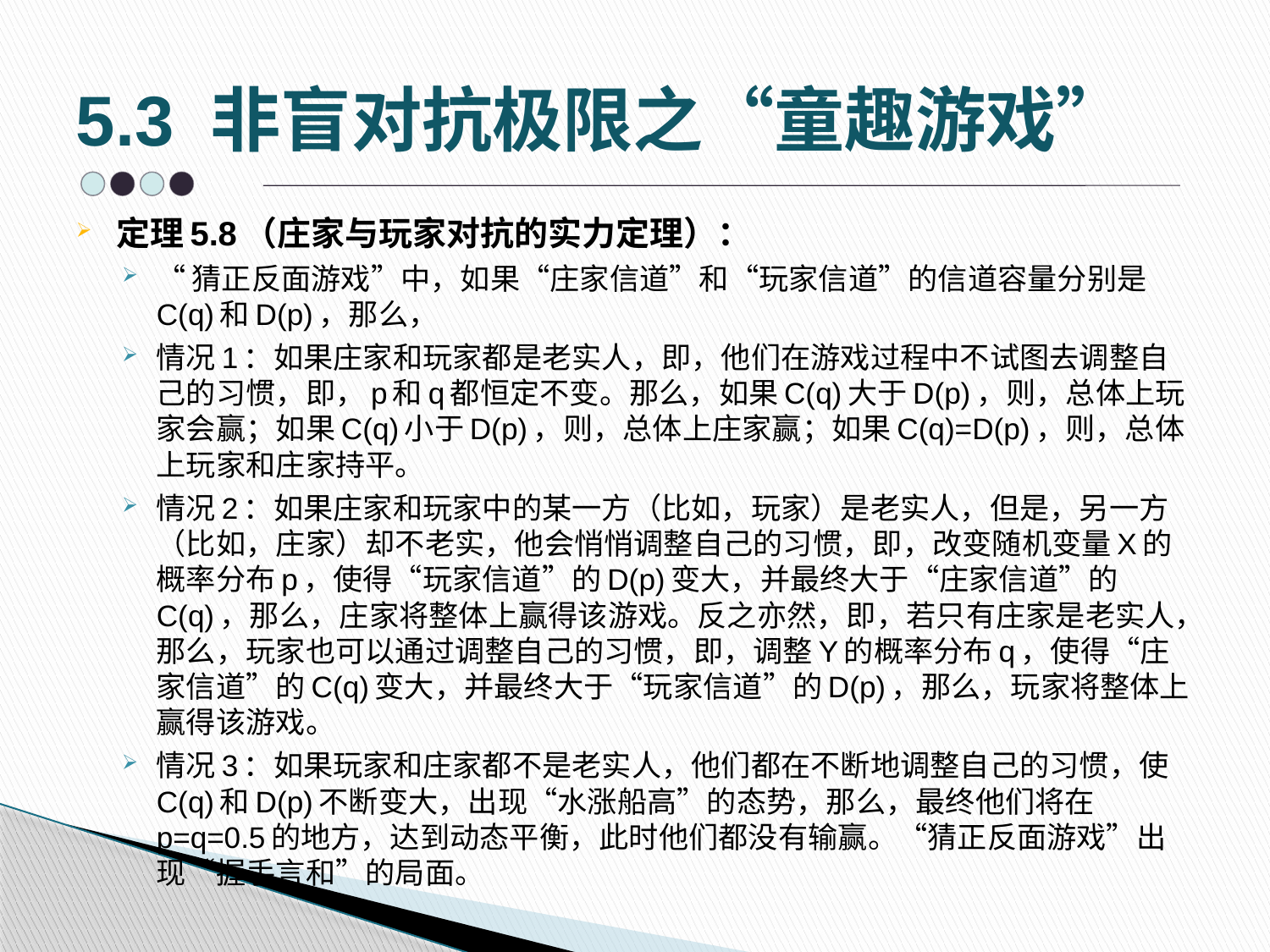

# 5.3 非盲对抗极限之“童趣游戏”

定理5.8（庄家与玩家对抗的实力定理）：
“猜正反面游戏”中，如果“庄家信道”和“玩家信道”的信道容量分别是C(q)和D(p)，那么，
情况1：如果庄家和玩家都是老实人，即，他们在游戏过程中不试图去调整自己的习惯，即，p和q都恒定不变。那么，如果C(q)大于D(p)，则，总体上玩家会赢；如果C(q)小于D(p)，则，总体上庄家赢；如果C(q)=D(p)，则，总体上玩家和庄家持平。
情况2：如果庄家和玩家中的某一方（比如，玩家）是老实人，但是，另一方（比如，庄家）却不老实，他会悄悄调整自己的习惯，即，改变随机变量X的概率分布p，使得“玩家信道”的D(p)变大，并最终大于“庄家信道”的C(q)，那么，庄家将整体上赢得该游戏。反之亦然，即，若只有庄家是老实人，那么，玩家也可以通过调整自己的习惯，即，调整Y的概率分布q，使得“庄家信道”的C(q)变大，并最终大于“玩家信道”的D(p)，那么，玩家将整体上赢得该游戏。
情况3：如果玩家和庄家都不是老实人，他们都在不断地调整自己的习惯，使C(q)和D(p)不断变大，出现“水涨船高”的态势，那么，最终他们将在p=q=0.5的地方，达到动态平衡，此时他们都没有输赢。“猜正反面游戏”出现“握手言和”的局面。